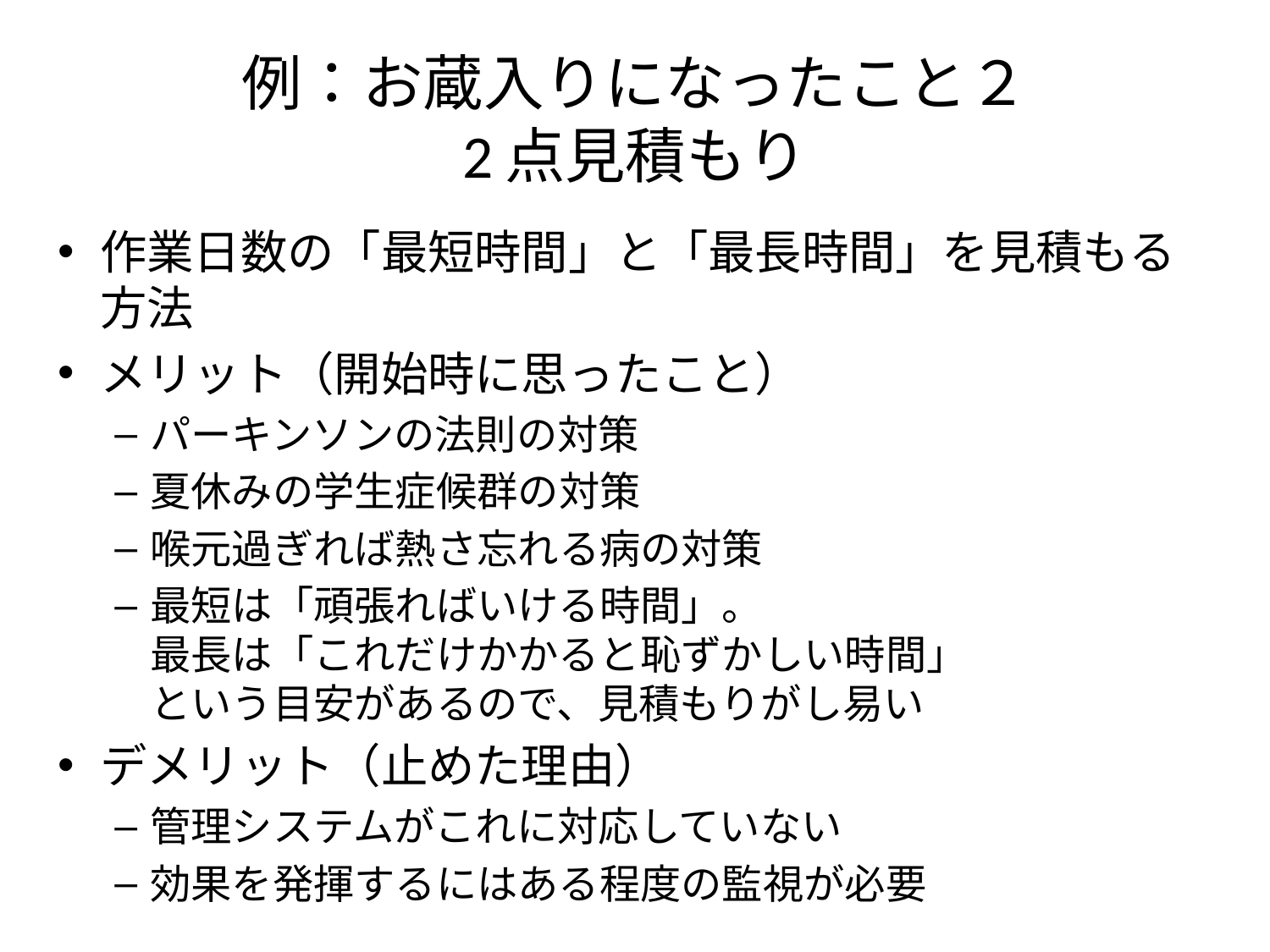

# 例：お蔵入りになったこと２ 2点見積もり
作業日数の「最短時間」と「最長時間」を見積もる方法
メリット（開始時に思ったこと）
パーキンソンの法則の対策
夏休みの学生症候群の対策
喉元過ぎれば熱さ忘れる病の対策
最短は「頑張ればいける時間」。
最長は「これだけかかると恥ずかしい時間」
という目安があるので、見積もりがし易い
デメリット（止めた理由）
管理システムがこれに対応していない
効果を発揮するにはある程度の監視が必要